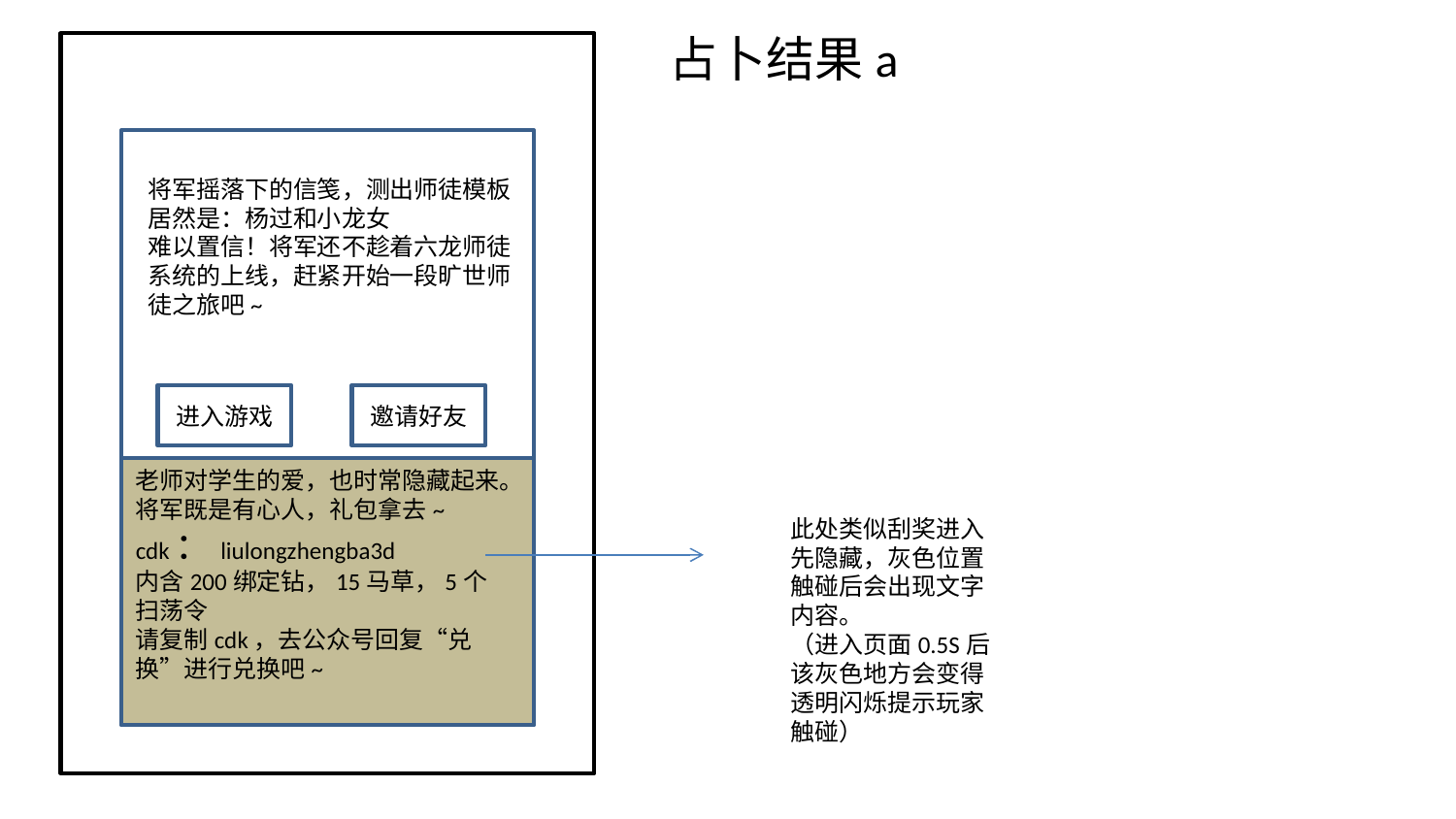

占卜结果a

将军摇落下的信笺，测出师徒模板居然是：杨过和小龙女
难以置信！将军还不趁着六龙师徒系统的上线，赶紧开始一段旷世师徒之旅吧~

进入游戏
邀请好友

老师对学生的爱，也时常隐藏起来。
将军既是有心人，礼包拿去~
cdk：liulongzhengba3d
内含200绑定钻，15马草，5个扫荡令
请复制cdk，去公众号回复“兑换”进行兑换吧~
此处类似刮奖进入先隐藏，灰色位置触碰后会出现文字内容。
（进入页面0.5S后该灰色地方会变得透明闪烁提示玩家触碰）